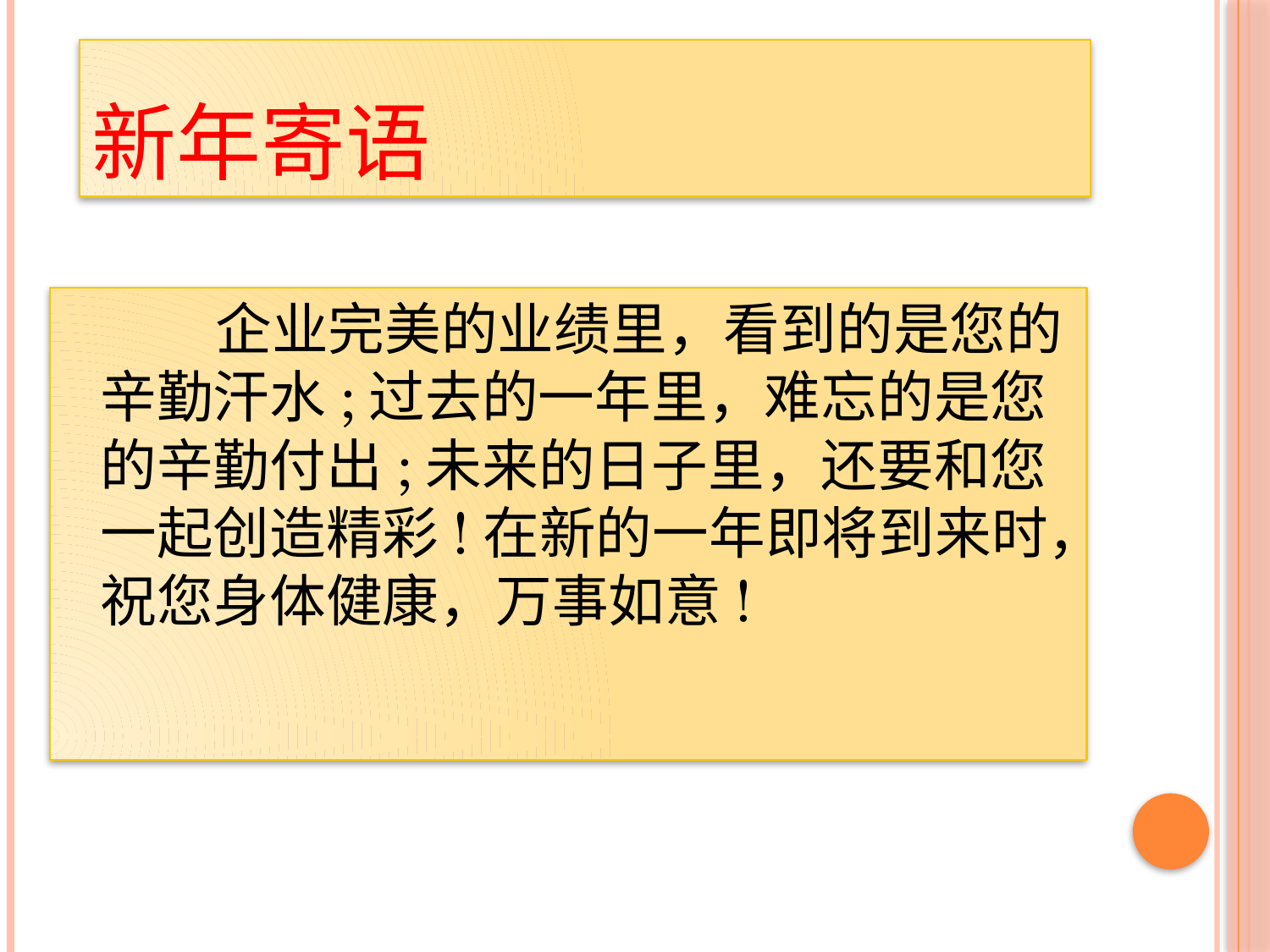

# 新年寄语
           企业完美的业绩里，看到的是您的辛勤汗水;过去的一年里，难忘的是您的辛勤付出;未来的日子里，还要和您一起创造精彩!在新的一年即将到来时，祝您身体健康，万事如意!